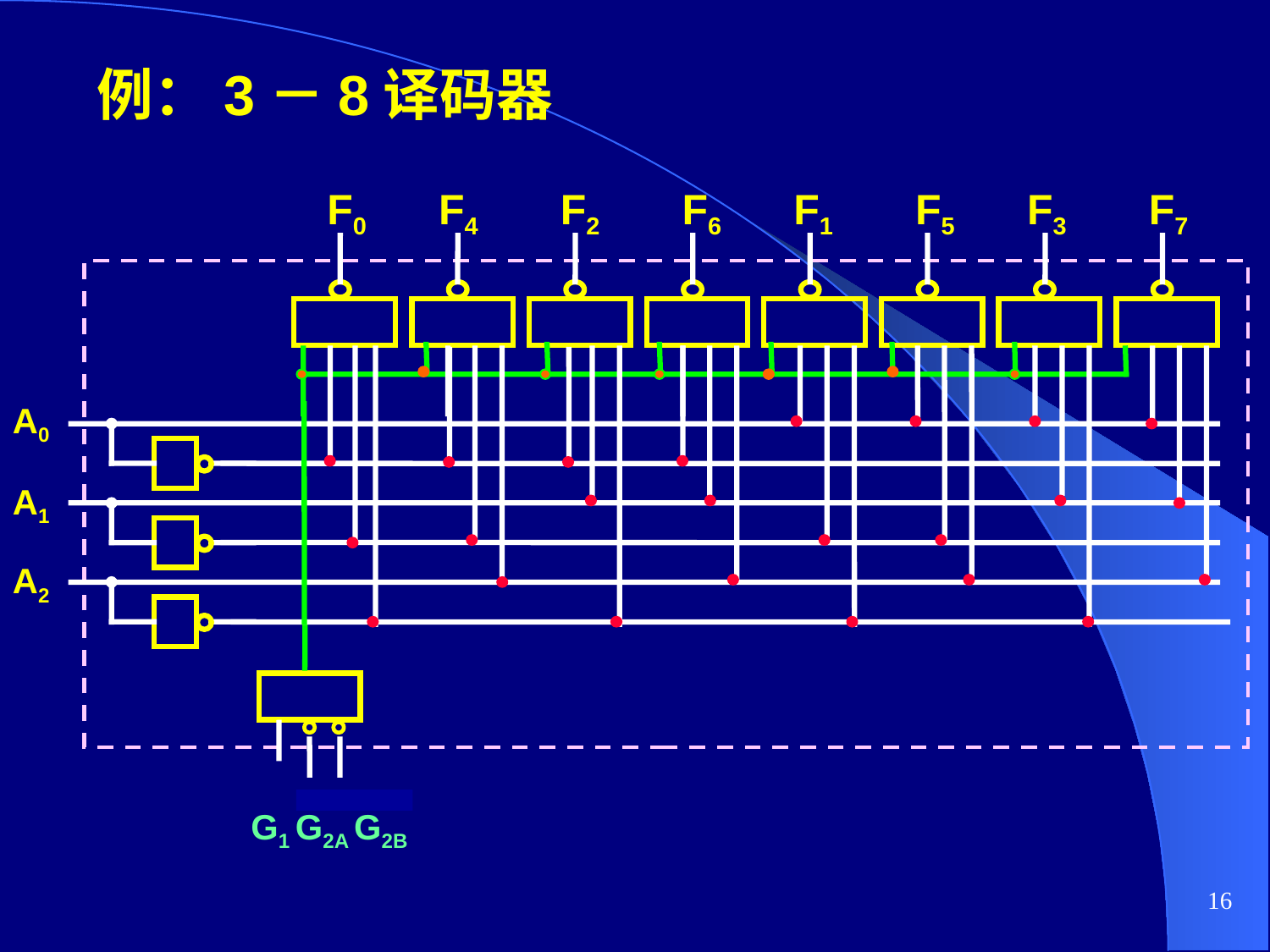

例：3－8译码器
F0
F4
F2
F6
F1
F5
F3
F7

A0

A1

A2

G1 G2A G2B

16